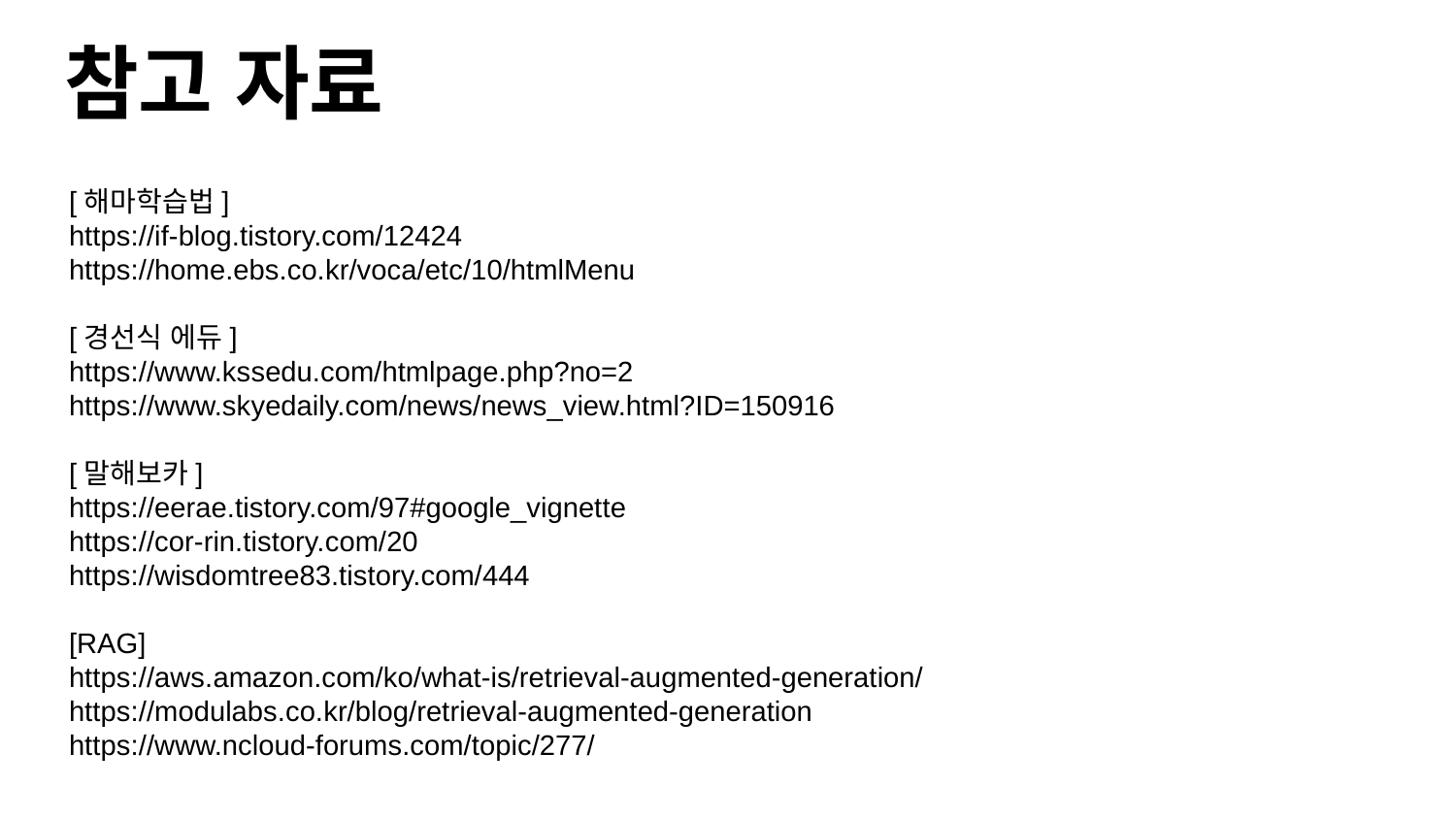

# 참고 자료
[해마학습법]
https://if-blog.tistory.com/12424
https://home.ebs.co.kr/voca/etc/10/htmlMenu

[경선식 에듀]
https://www.kssedu.com/htmlpage.php?no=2
https://www.skyedaily.com/news/news_view.html?ID=150916

[말해보카]
https://eerae.tistory.com/97#google_vignette
https://cor-rin.tistory.com/20
https://wisdomtree83.tistory.com/444

[RAG]
https://aws.amazon.com/ko/what-is/retrieval-augmented-generation/
https://modulabs.co.kr/blog/retrieval-augmented-generation
https://www.ncloud-forums.com/topic/277/